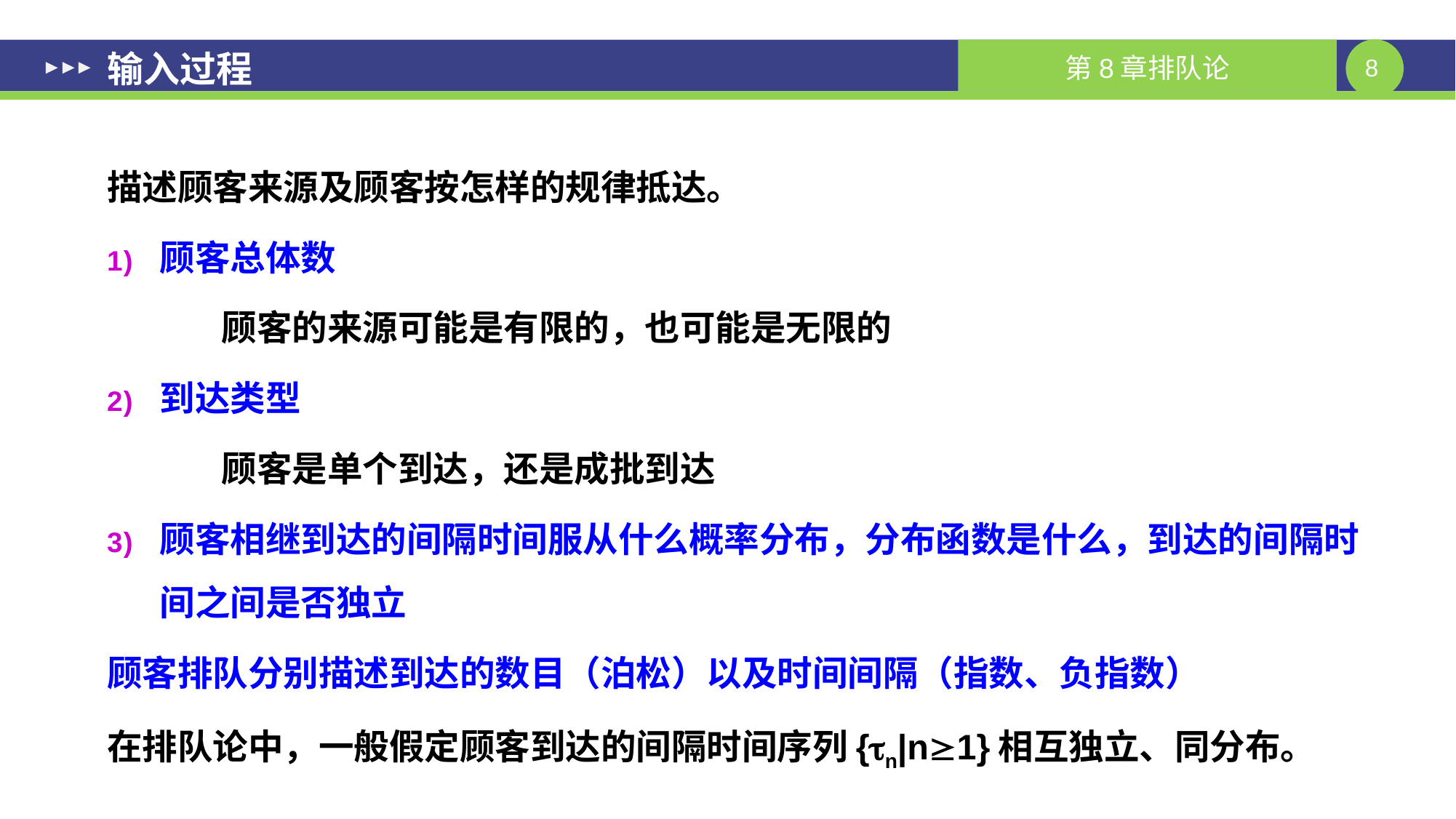

# 输入过程
描述顾客来源及顾客按怎样的规律抵达。
顾客总体数
	顾客的来源可能是有限的，也可能是无限的
到达类型
	顾客是单个到达，还是成批到达
顾客相继到达的间隔时间服从什么概率分布，分布函数是什么，到达的间隔时间之间是否独立
顾客排队分别描述到达的数目（泊松）以及时间间隔（指数、负指数）
在排队论中，一般假定顾客到达的间隔时间序列{τn|n≥1}相互独立、同分布。